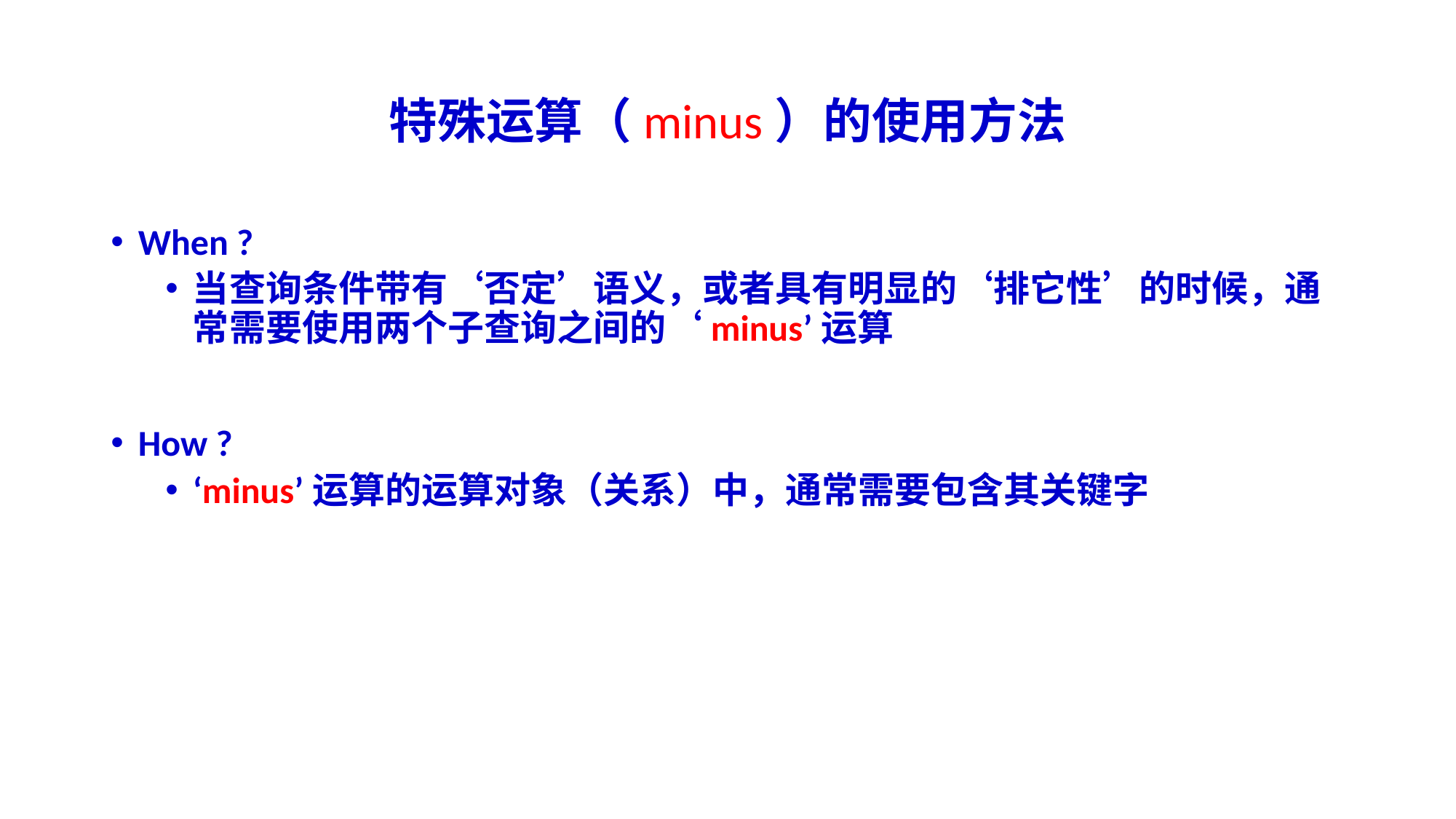

# 特殊运算（minus）的使用方法
When ?
当查询条件带有‘否定’语义，或者具有明显的‘排它性’的时候，通常需要使用两个子查询之间的‘minus’运算

How ?
‘minus’运算的运算对象（关系）中，通常需要包含其关键字